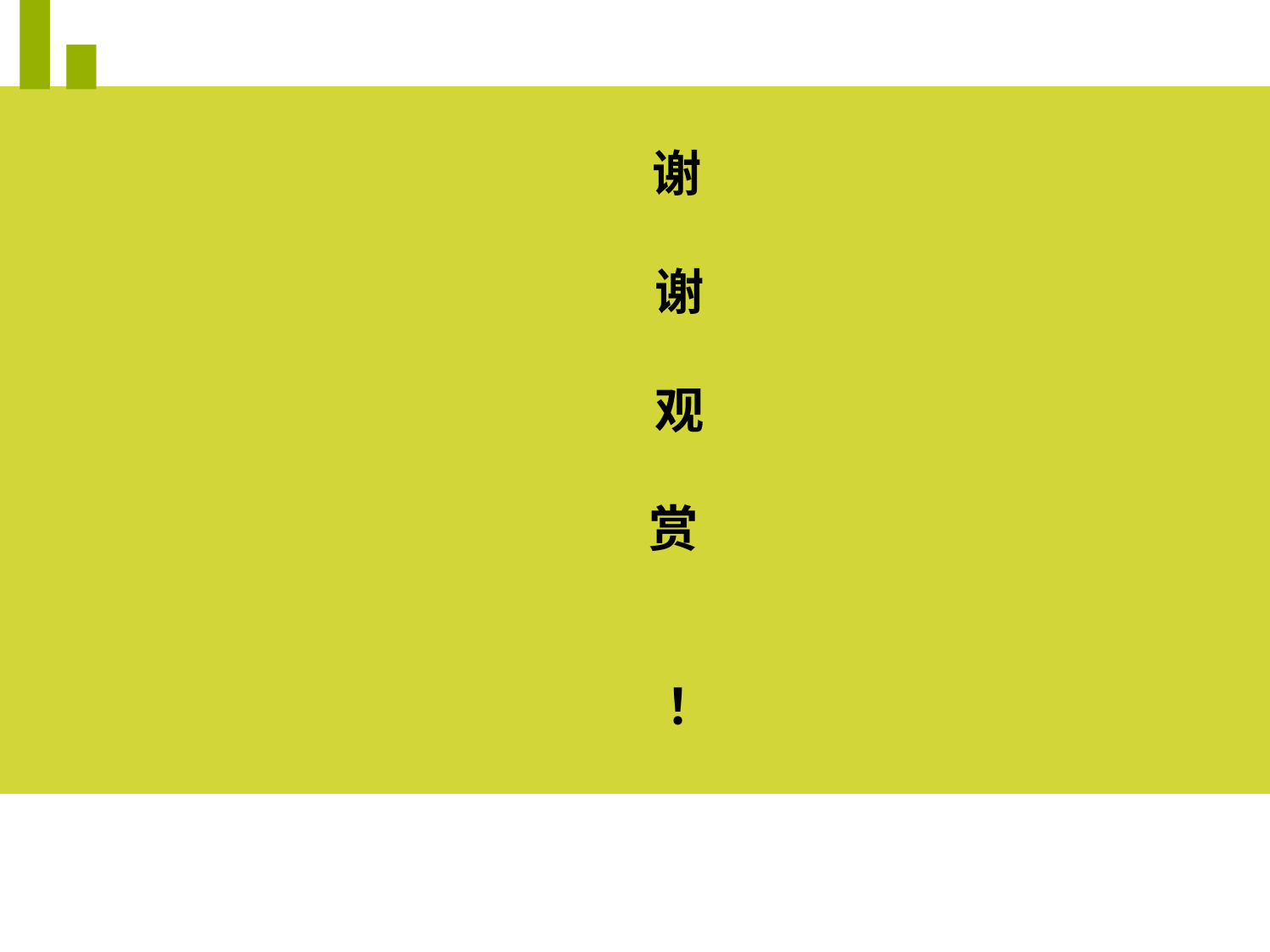

谢

  谢

   观

   赏

    ！

点击添加文本
点击添加文本
点击添加文本
点击添加文本